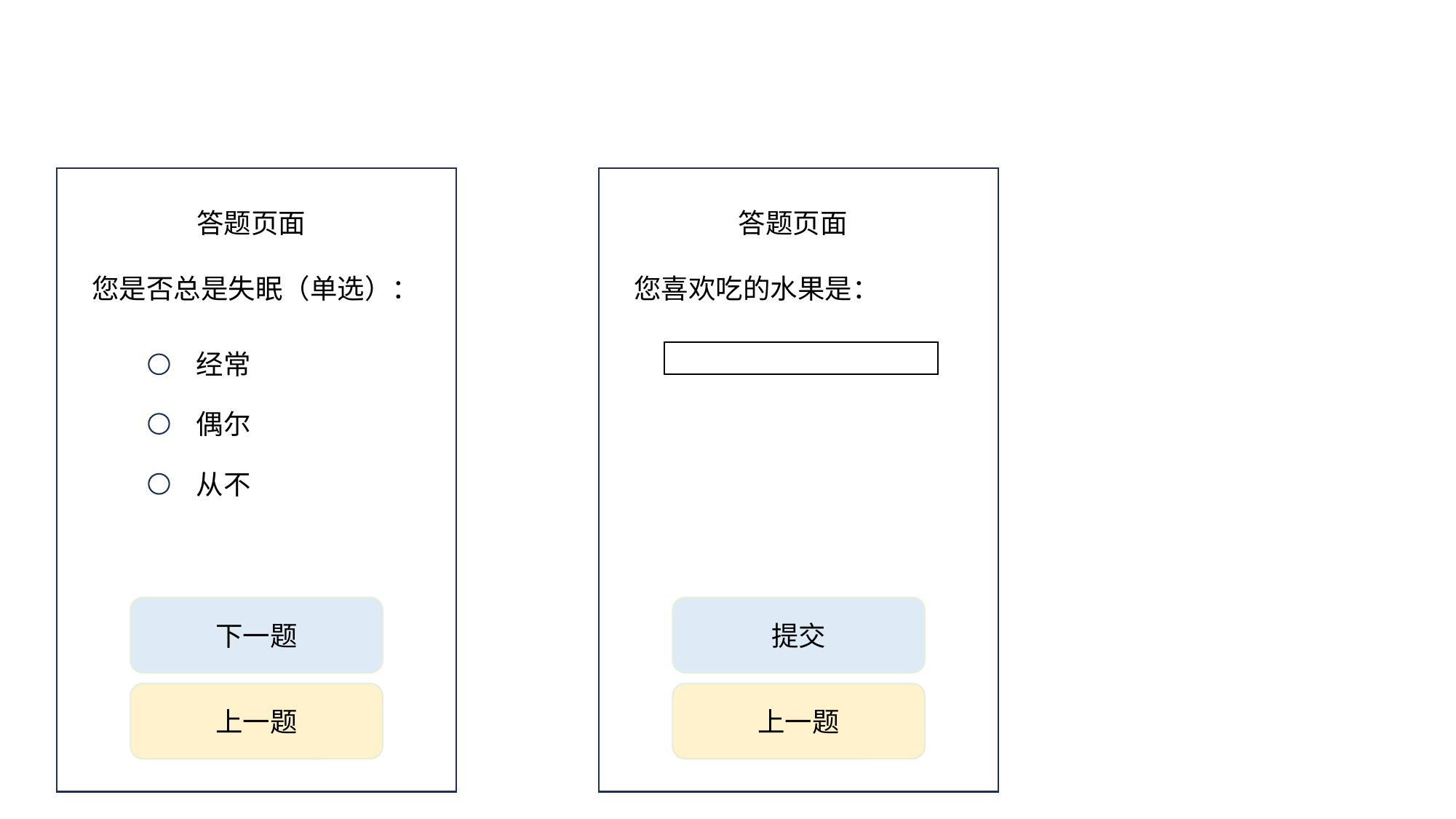

答题页面
答题页面
您是否总是失眠（单选）：
您喜欢吃的水果是：
经常

偶尔

从不

下一题
提交
上一题
上一题